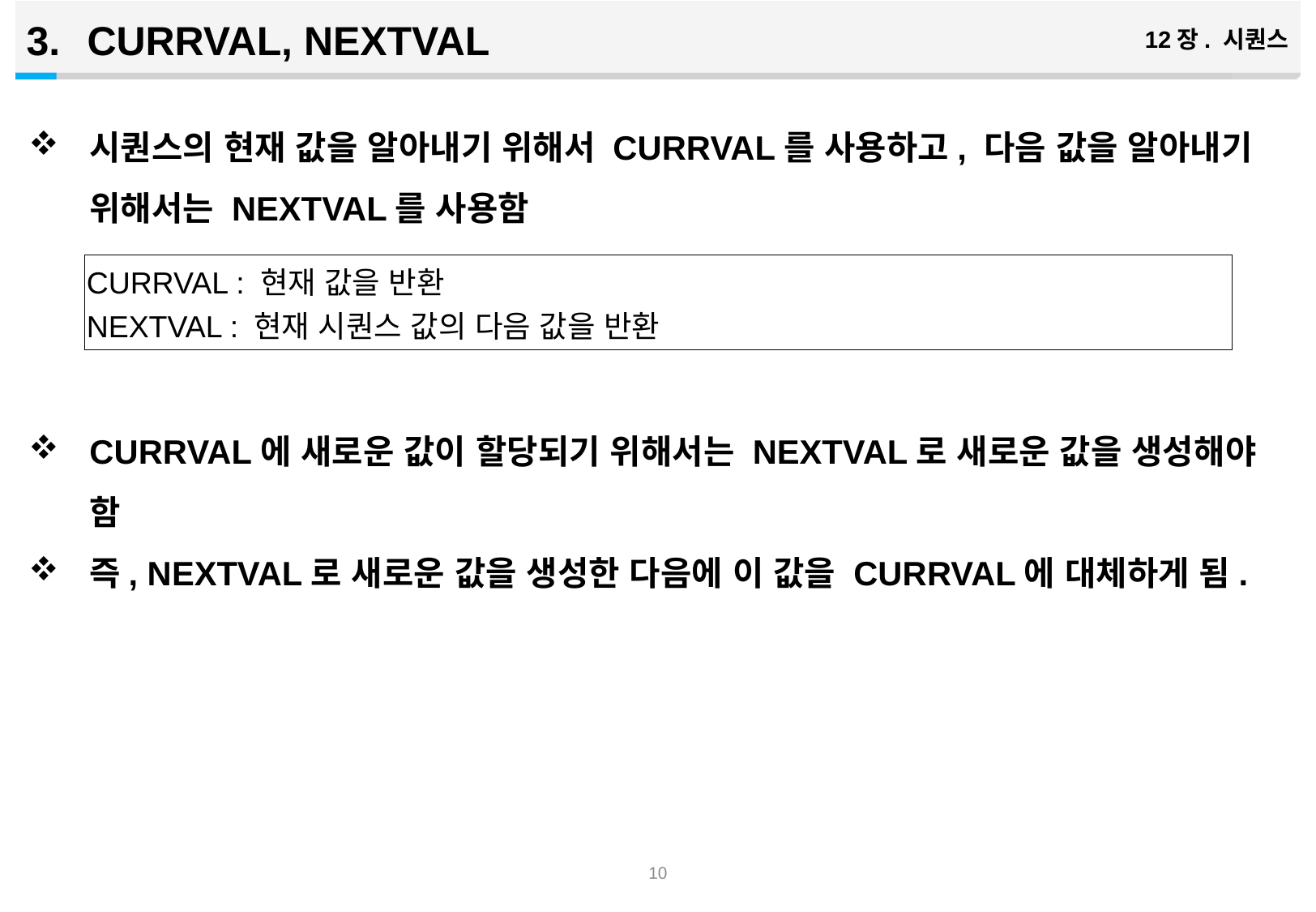

CURRVAL, NEXTVAL
12장. 시퀀스
시퀀스의 현재 값을 알아내기 위해서 CURRVAL를 사용하고, 다음 값을 알아내기 위해서는 NEXTVAL를 사용함

CURRVAL에 새로운 값이 할당되기 위해서는 NEXTVAL로 새로운 값을 생성해야 함
즉, NEXTVAL로 새로운 값을 생성한 다음에 이 값을 CURRVAL에 대체하게 됨.
| CURRVAL : 현재 값을 반환 NEXTVAL : 현재 시퀀스 값의 다음 값을 반환 |
| --- |
10